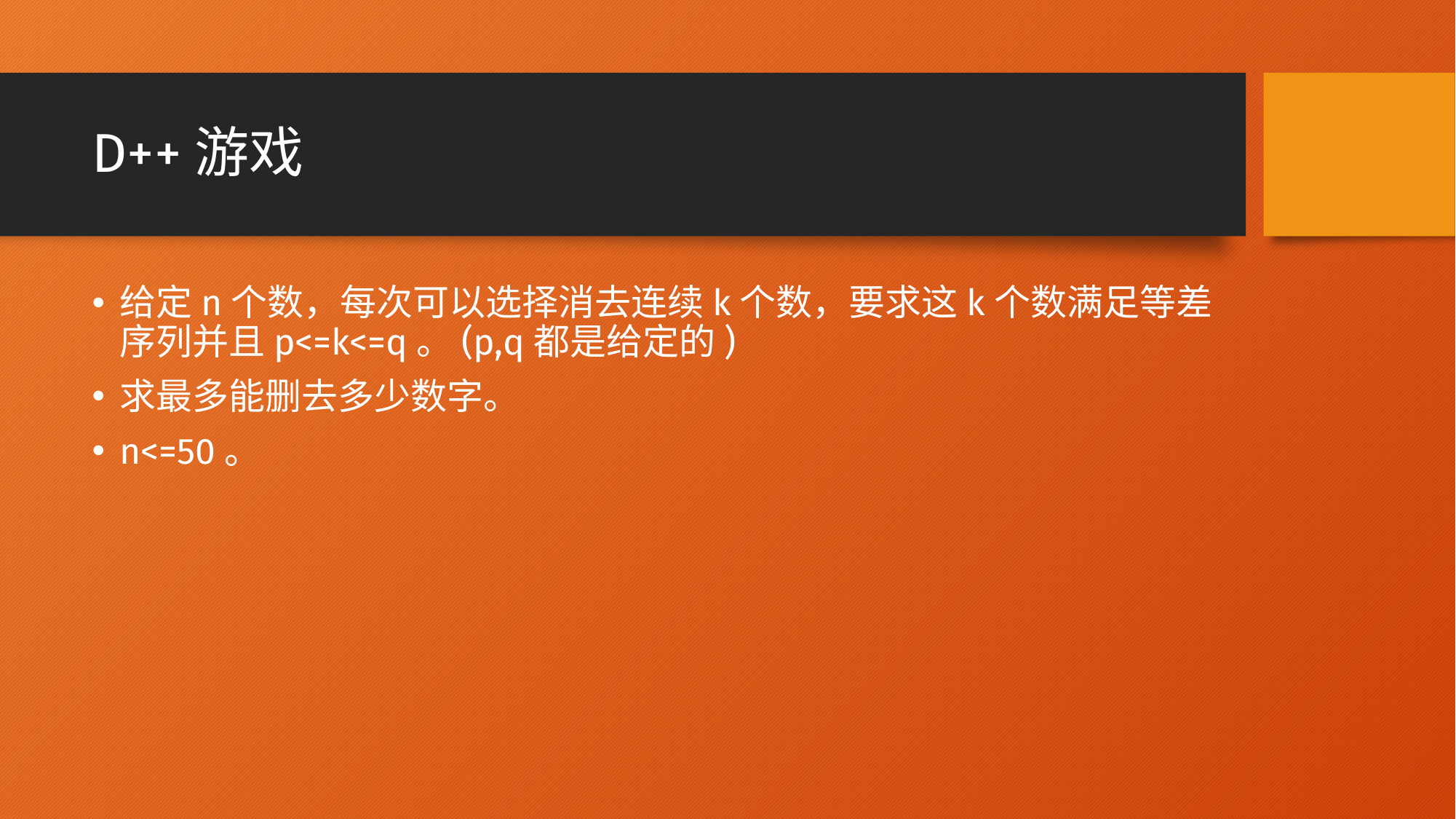

# D++游戏
给定n个数，每次可以选择消去连续k个数，要求这k个数满足等差序列并且p<=k<=q。(p,q都是给定的)
求最多能删去多少数字。
n<=50。